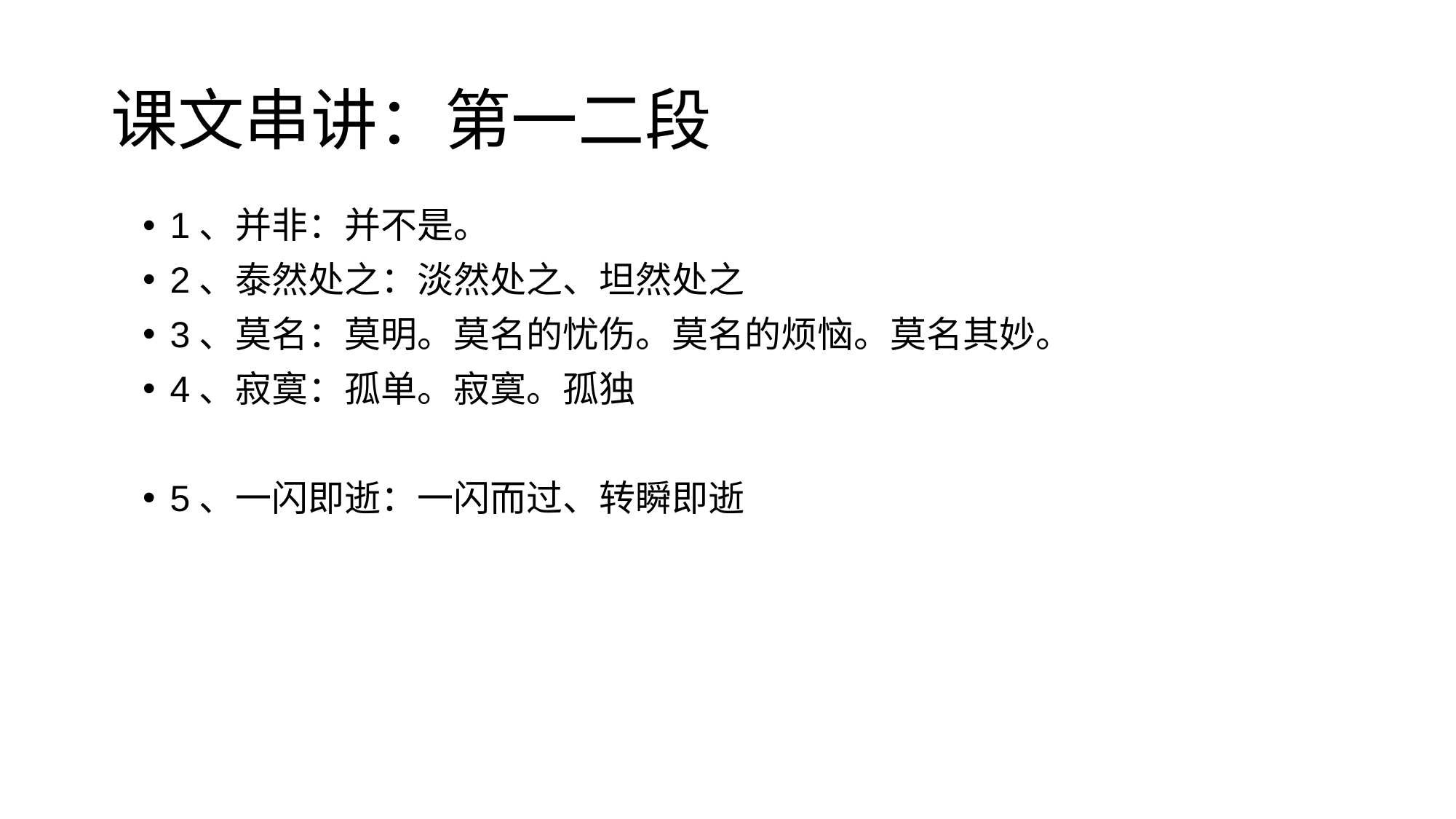

# 课文串讲：第一二段
1、并非：并不是。
2、泰然处之：淡然处之、坦然处之
3、莫名：莫明。莫名的忧伤。莫名的烦恼。莫名其妙。
4、寂寞：孤单。寂寞。孤独

5、一闪即逝：一闪而过、转瞬即逝